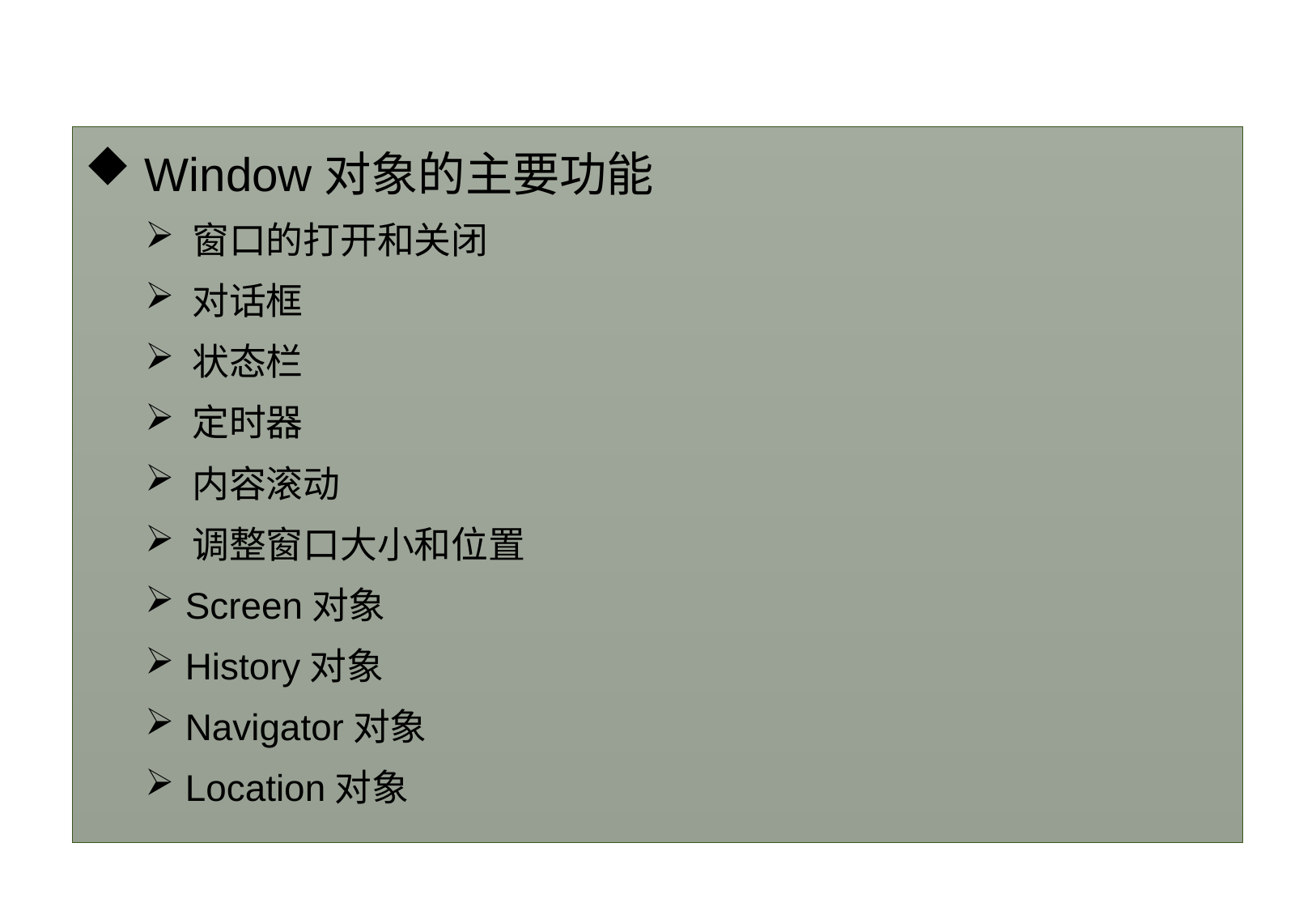

#
 Window对象的主要功能
 窗口的打开和关闭
 对话框
 状态栏
 定时器
 内容滚动
 调整窗口大小和位置
 Screen对象
 History对象
 Navigator对象
 Location对象